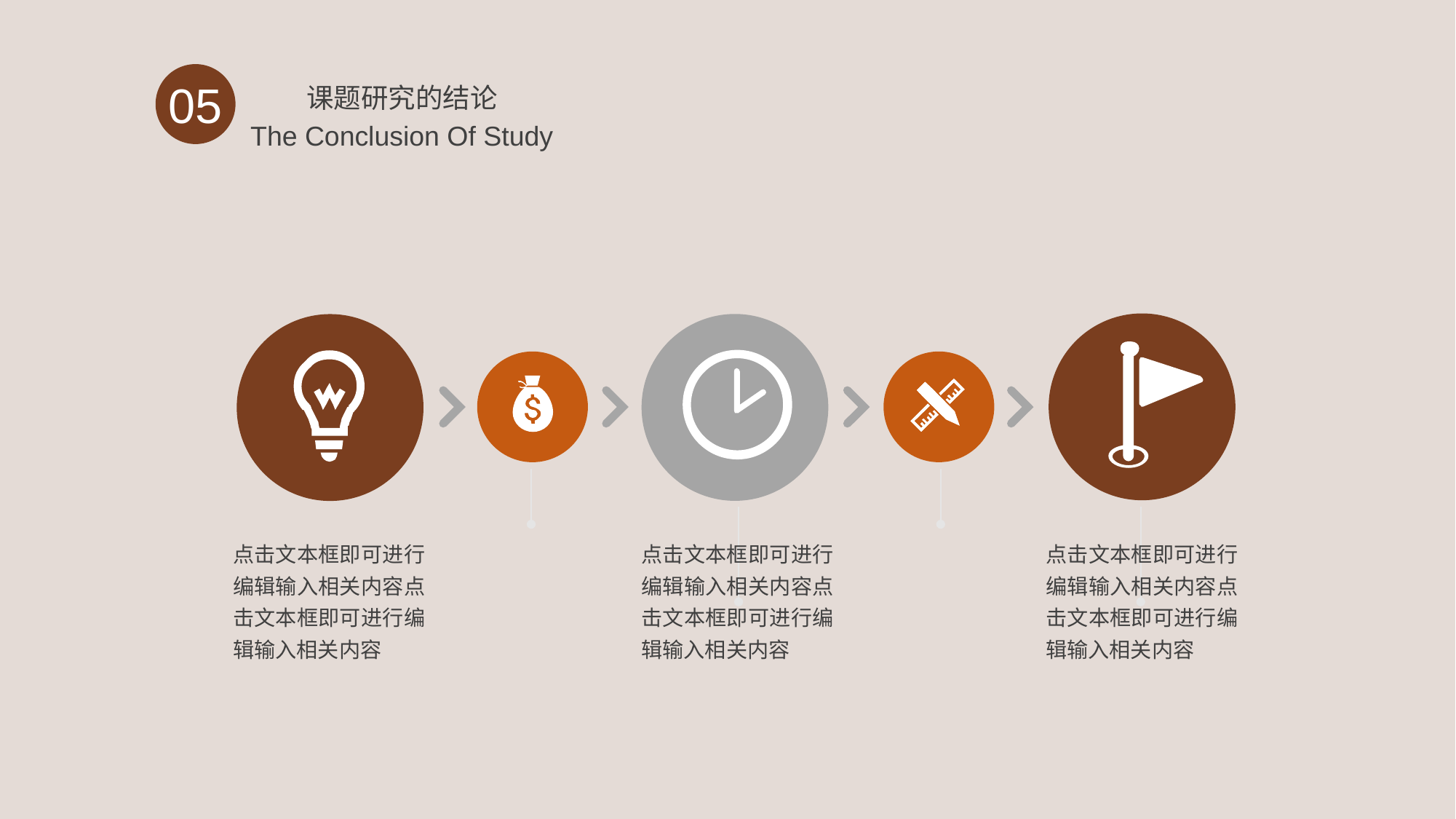

课题研究的结论

05
The Conclusion Of Study

点击文本框即可进行编辑输入相关内容点击文本框即可进行编辑输入相关内容
点击文本框即可进行编辑输入相关内容点击文本框即可进行编辑输入相关内容
点击文本框即可进行编辑输入相关内容点击文本框即可进行编辑输入相关内容